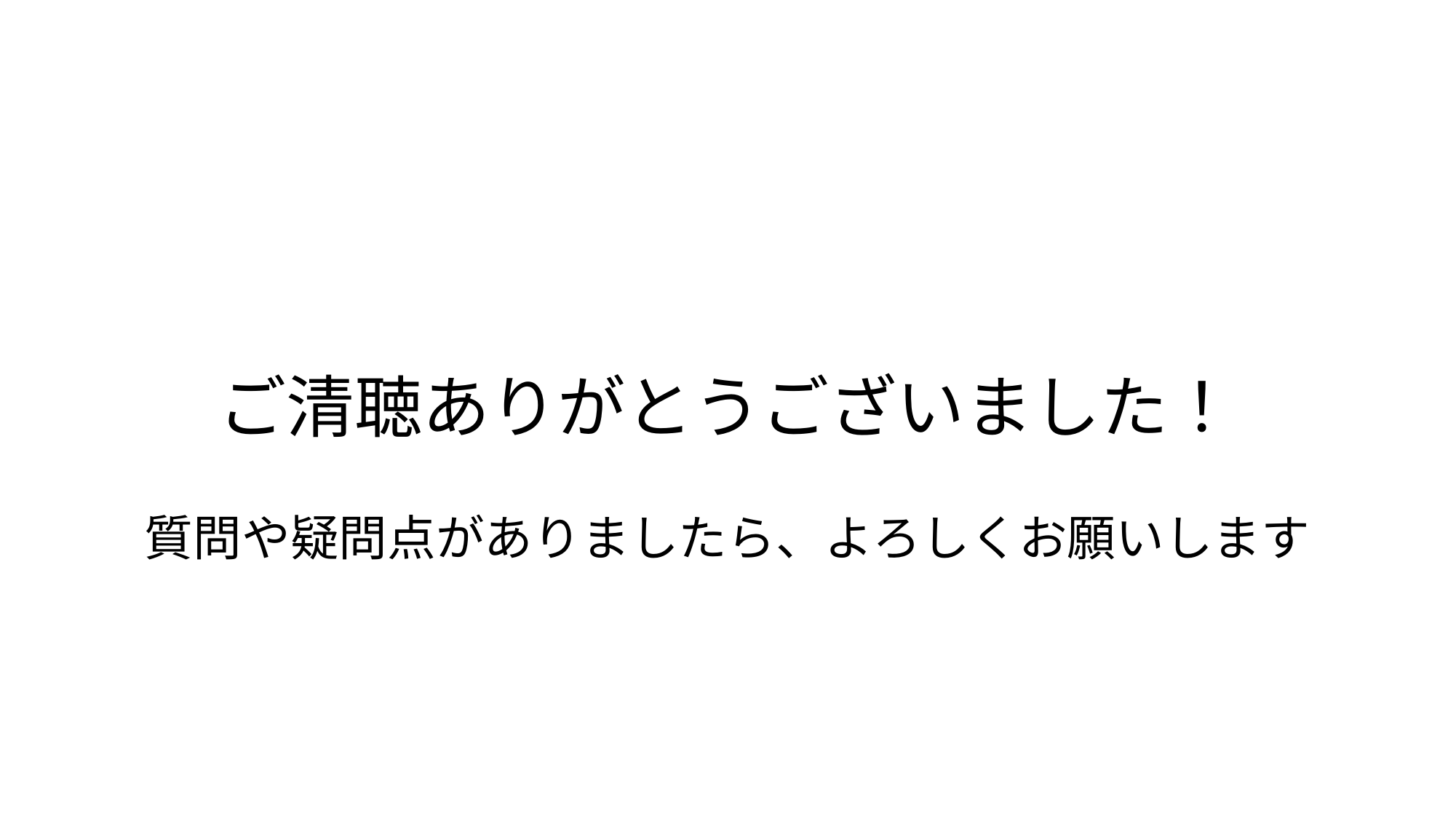

# ご清聴ありがとうございました！
質問や疑問点がありましたら、よろしくお願いします